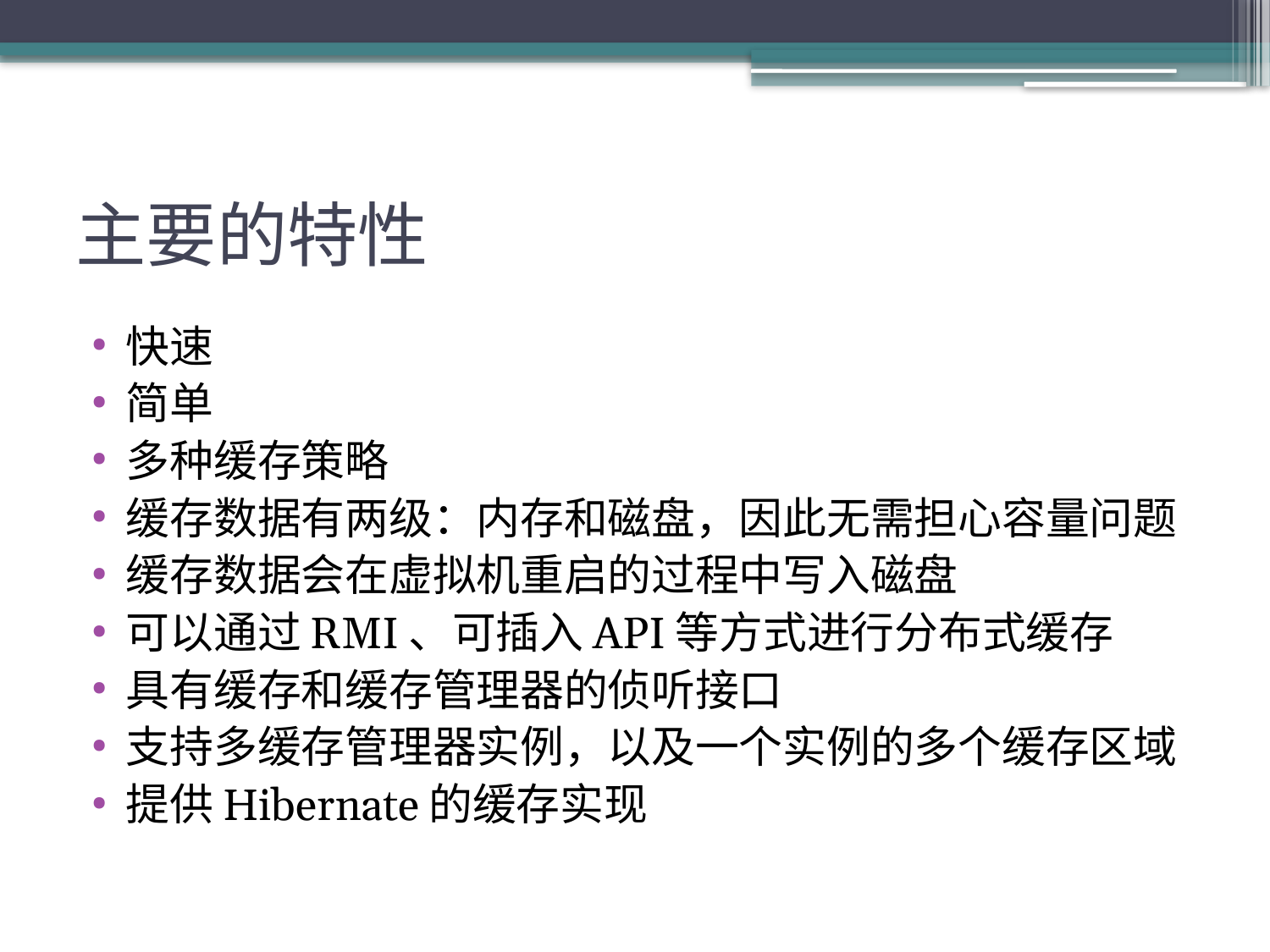

# 主要的特性
快速
简单
多种缓存策略
缓存数据有两级：内存和磁盘，因此无需担心容量问题
缓存数据会在虚拟机重启的过程中写入磁盘
可以通过RMI、可插入API等方式进行分布式缓存
具有缓存和缓存管理器的侦听接口
支持多缓存管理器实例，以及一个实例的多个缓存区域
提供Hibernate的缓存实现